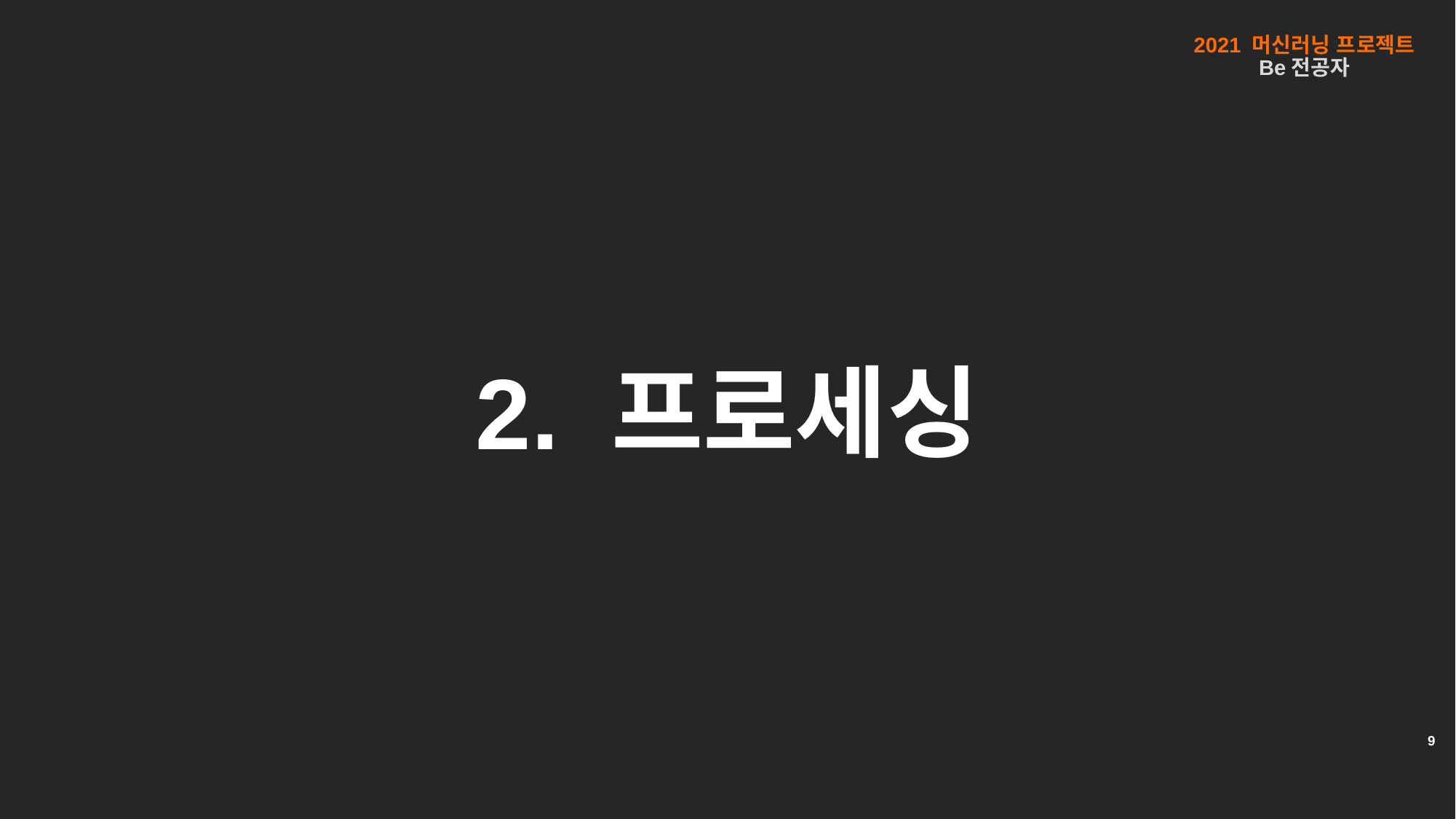

2021 머신러닝 프로젝트 Be전공자
2. 프로세싱
9